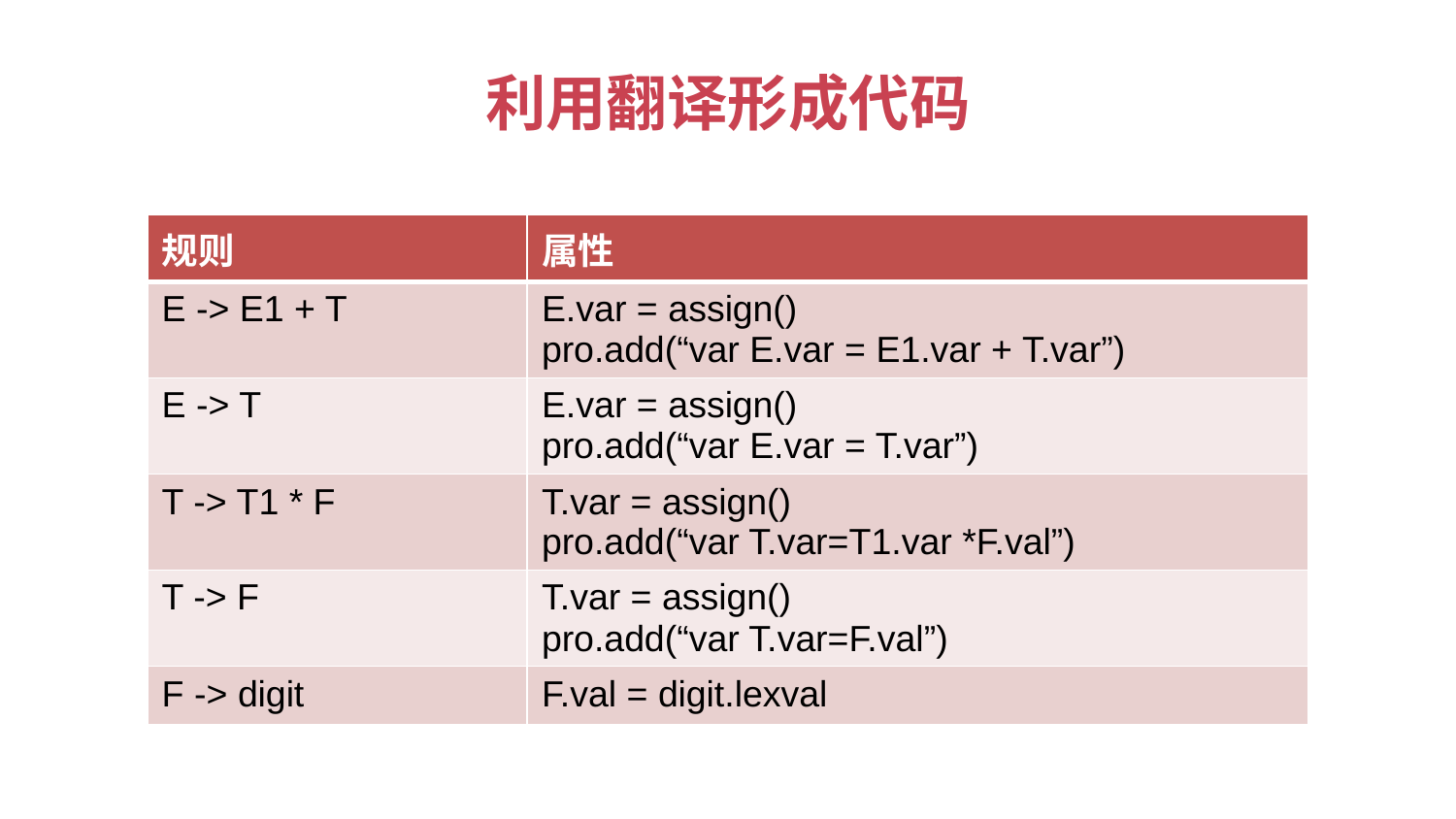

# 利用翻译形成代码
| 规则 | 属性 |
| --- | --- |
| E -> E1 + T | E.var = assign() pro.add(“var E.var = E1.var + T.var”) |
| E -> T | E.var = assign() pro.add(“var E.var = T.var”) |
| T -> T1 \* F | T.var = assign() pro.add(“var T.var=T1.var \*F.val”) |
| T -> F | T.var = assign() pro.add(“var T.var=F.val”) |
| F -> digit | F.val = digit.lexval |